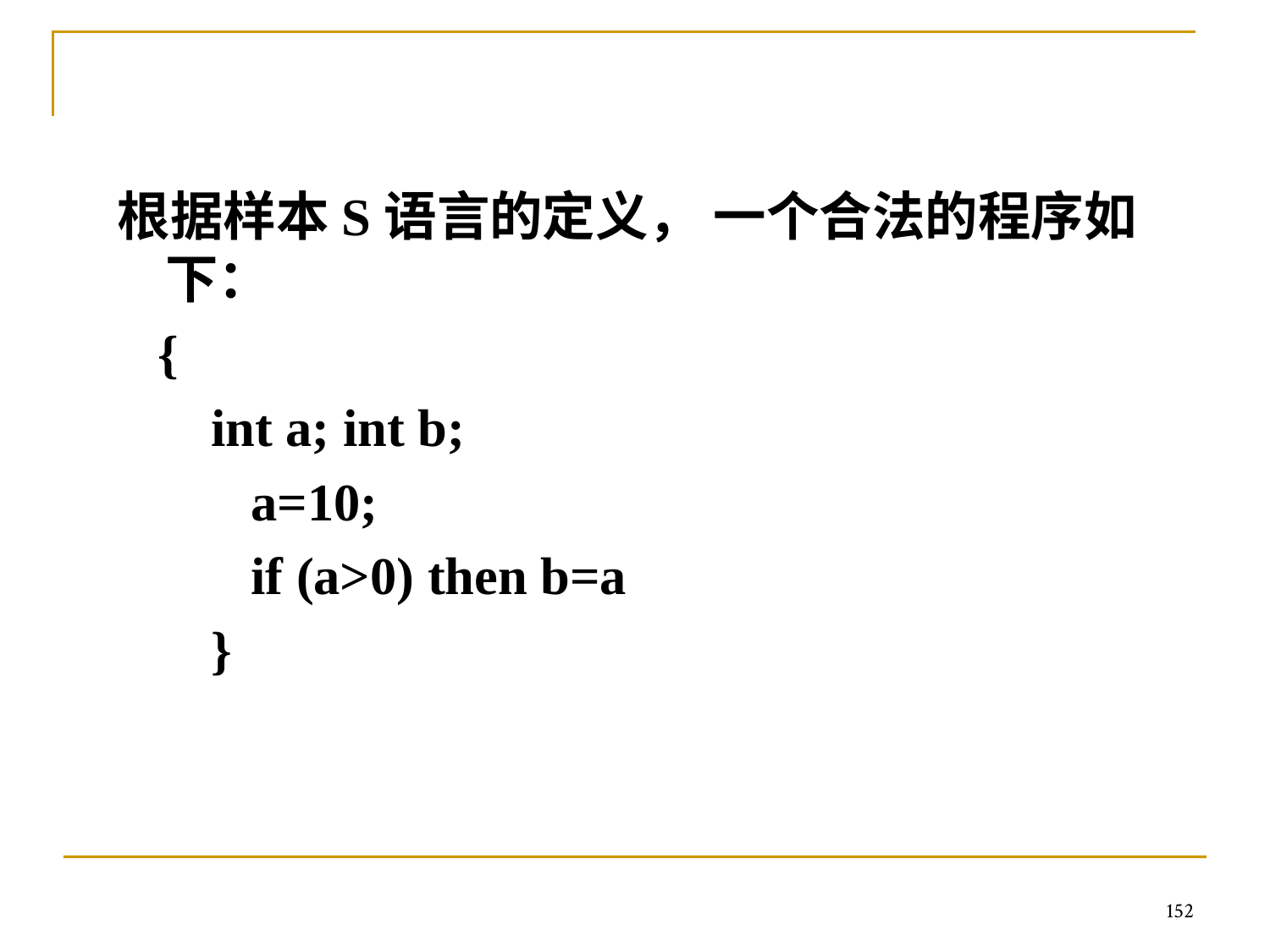

根据样本S语言的定义， 一个合法的程序如下：
   {
       int a; int b;
          a=10;
          if (a>0) then b=a
       }
152